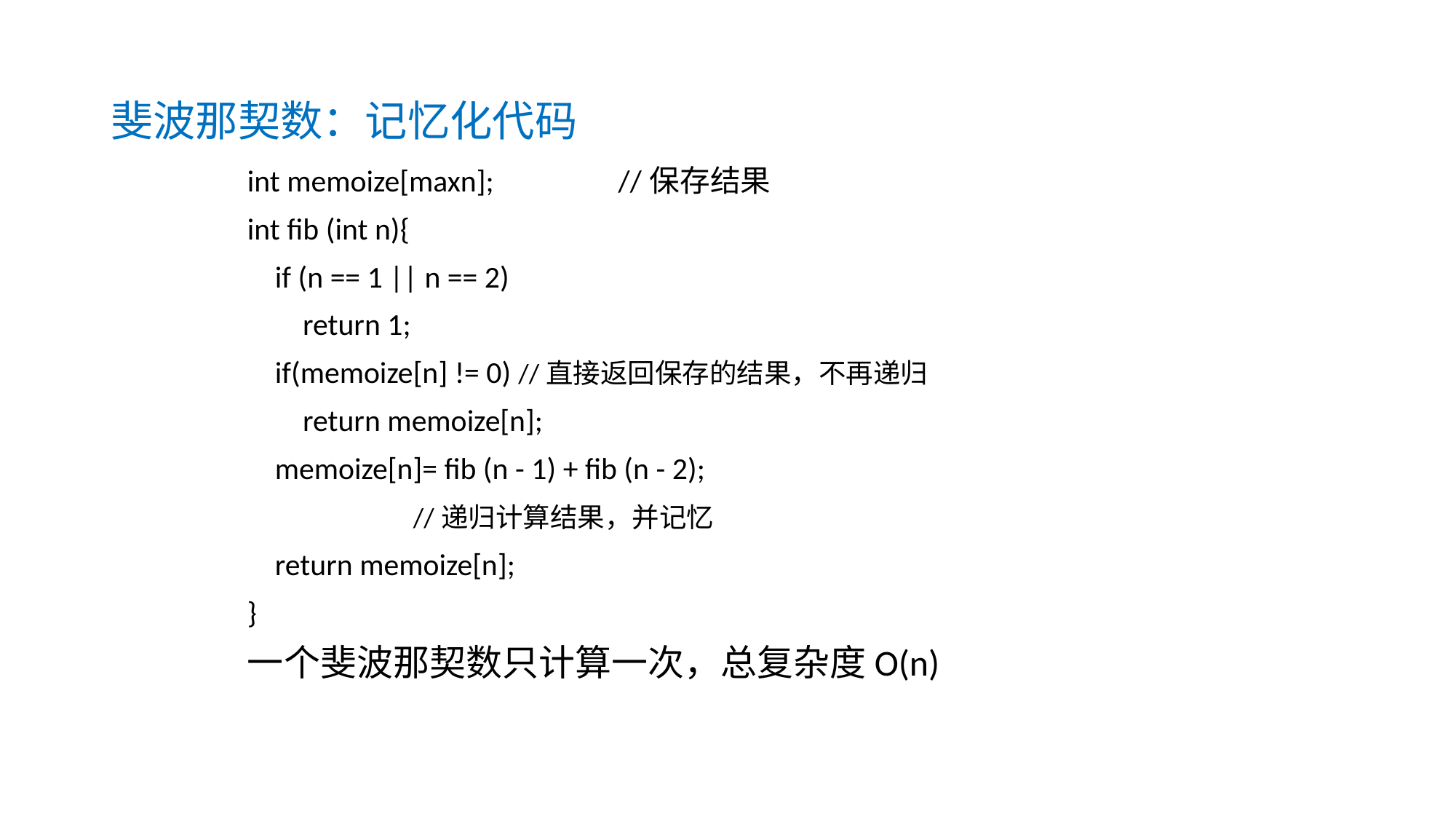

# 斐波那契数：记忆化代码
int memoize[maxn];                  //保存结果
int fib (int n){
    if (n == 1 || n == 2)
        return 1;
    if(memoize[n] != 0) //直接返回保存的结果，不再递归
        return memoize[n];
    memoize[n]= fib (n - 1) + fib (n - 2);
                        //递归计算结果，并记忆
    return memoize[n];
}
一个斐波那契数只计算一次，总复杂度O(n)